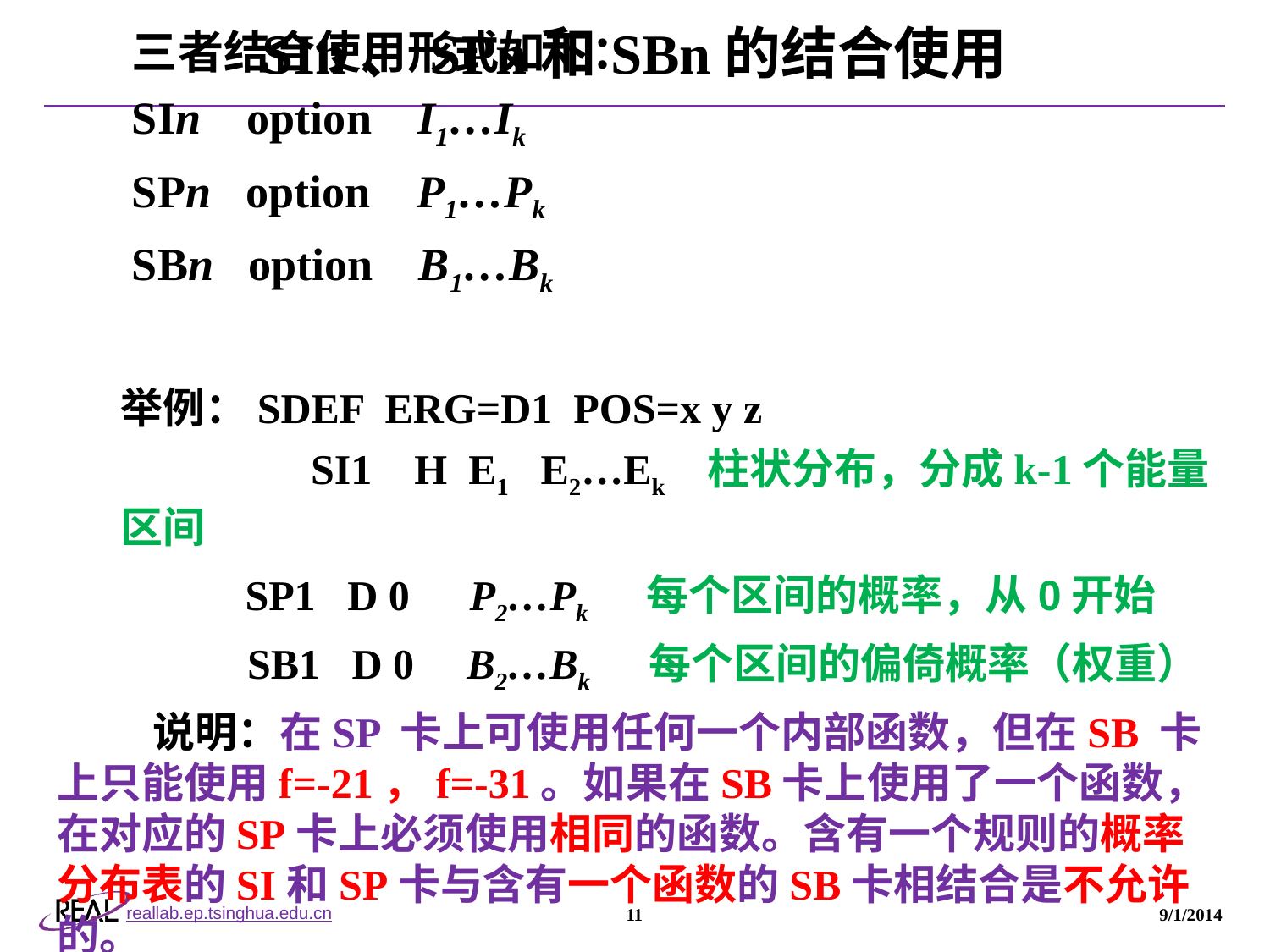

# SIn、SPn和SBn的结合使用
三者结合使用形式如下：
SIn    option    I1…Ik
SPn   option    P1…Pk
SBn   option    B1…Bk

举例：SDEF  ERG=D1  POS=x y z
	      SI1    H  E1   E2…Ek   柱状分布，分成k-1个能量区间
	     SP1   D 0	   P2…Pk     每个区间的概率，从0开始
                  SB1   D 0     B2…Bk     每个区间的偏倚概率（权重）
         说明：在SP 卡上可使用任何一个内部函数，但在SB 卡上只能使用f=-21，f=-31。如果在SB卡上使用了一个函数，在对应的SP卡上必须使用相同的函数。含有一个规则的概率分布表的SI和SP卡与含有一个函数的SB卡相结合是不允许的。